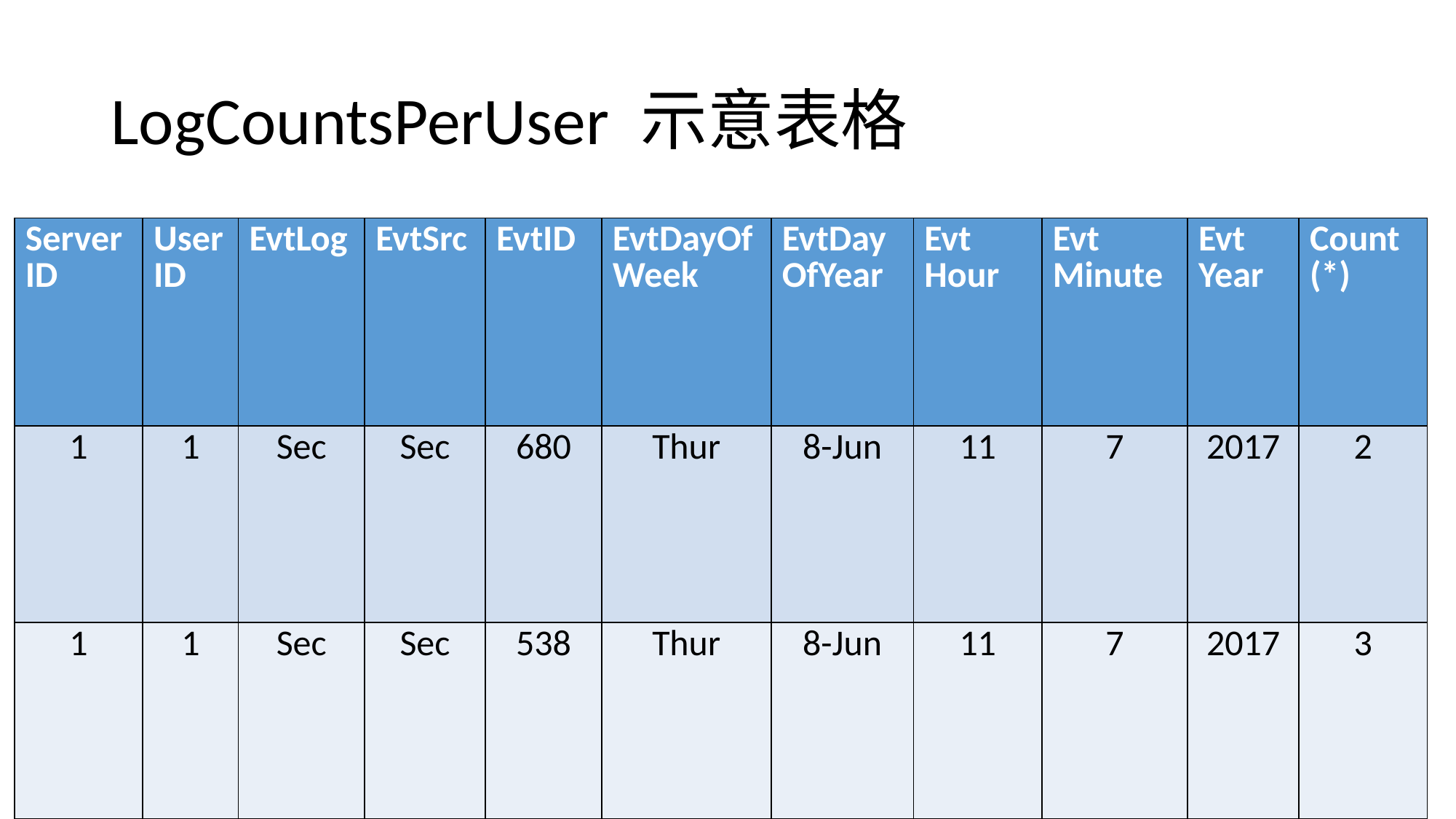

# LogCountsPerUser 示意表格
| Server ID | User ID | EvtLog | EvtSrc | EvtID | EvtDayOfWeek | EvtDayOfYear | Evt Hour | Evt Minute | Evt Year | Count (\*) |
| --- | --- | --- | --- | --- | --- | --- | --- | --- | --- | --- |
| 1 | 1 | Sec | Sec | 680 | Thur | 8-Jun | 11 | 7 | 2017 | 2 |
| 1 | 1 | Sec | Sec | 538 | Thur | 8-Jun | 11 | 7 | 2017 | 3 |
16